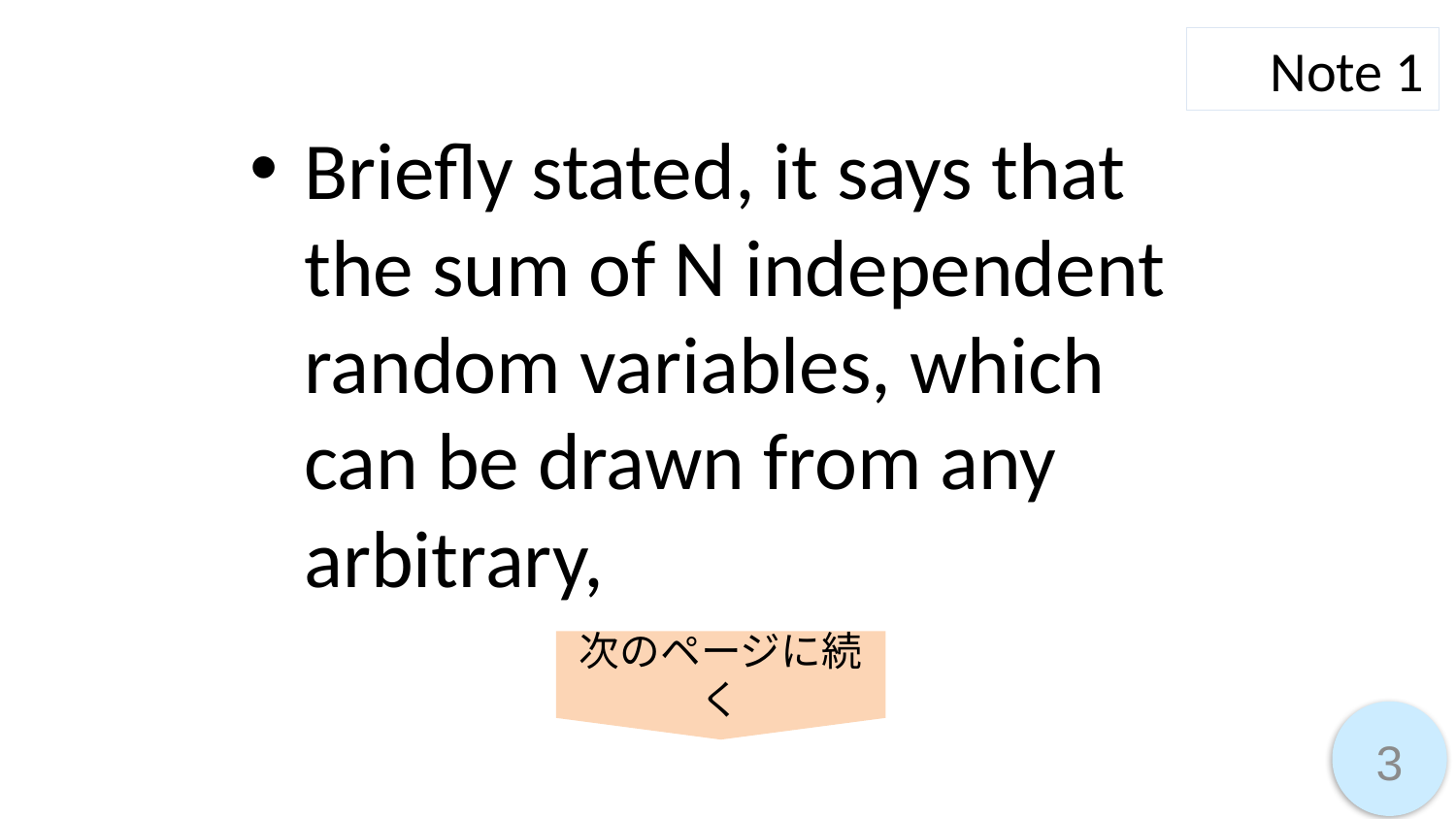

Note 1
Briefly stated, it says that the sum of N independent random variables, which can be drawn from any arbitrary,
次のページに続く
3